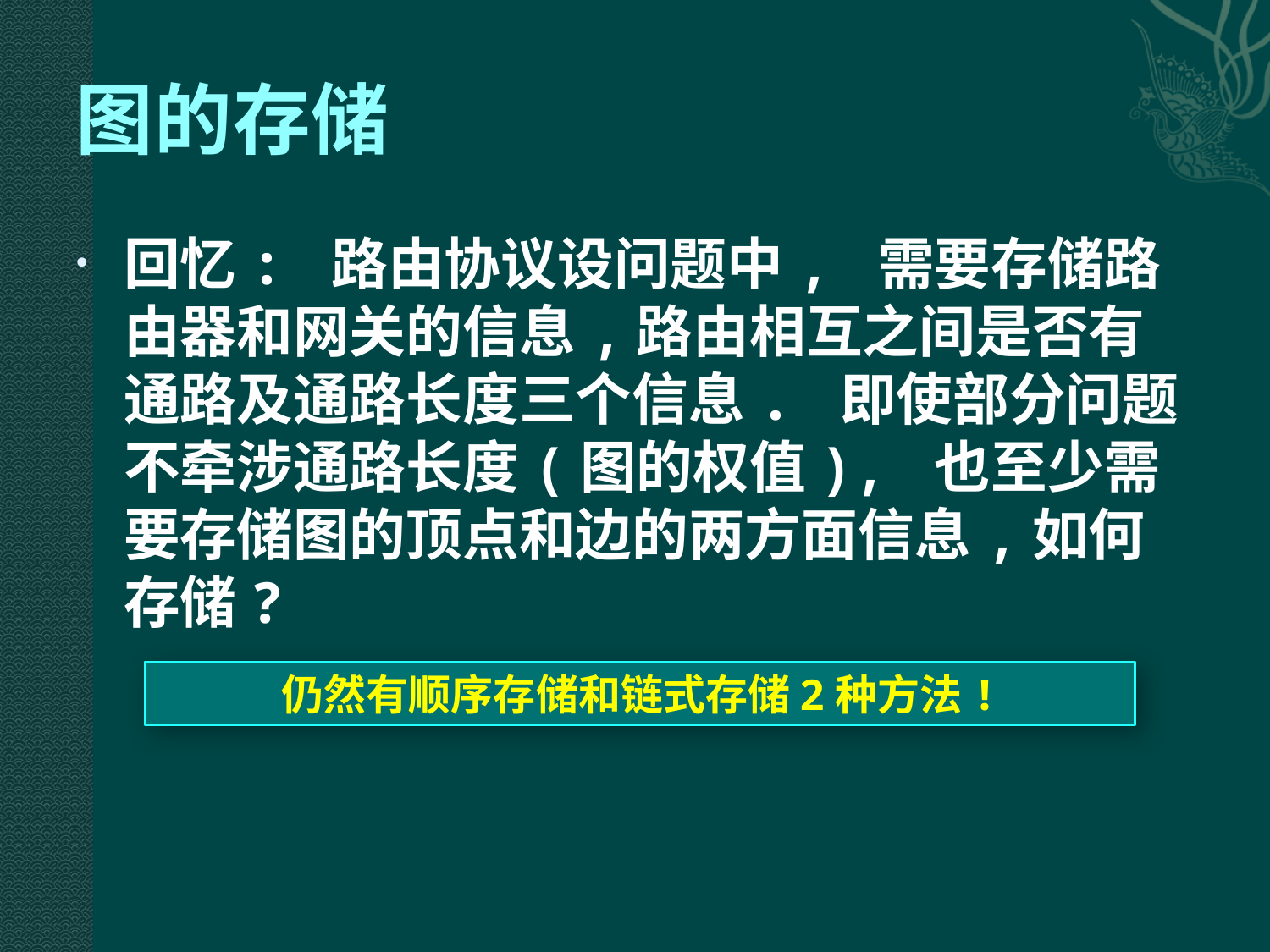

# 图的存储
回忆: 路由协议设问题中, 需要存储路由器和网关的信息,路由相互之间是否有通路及通路长度三个信息. 即使部分问题不牵涉通路长度(图的权值), 也至少需要存储图的顶点和边的两方面信息,如何存储?
仍然有顺序存储和链式存储2种方法!